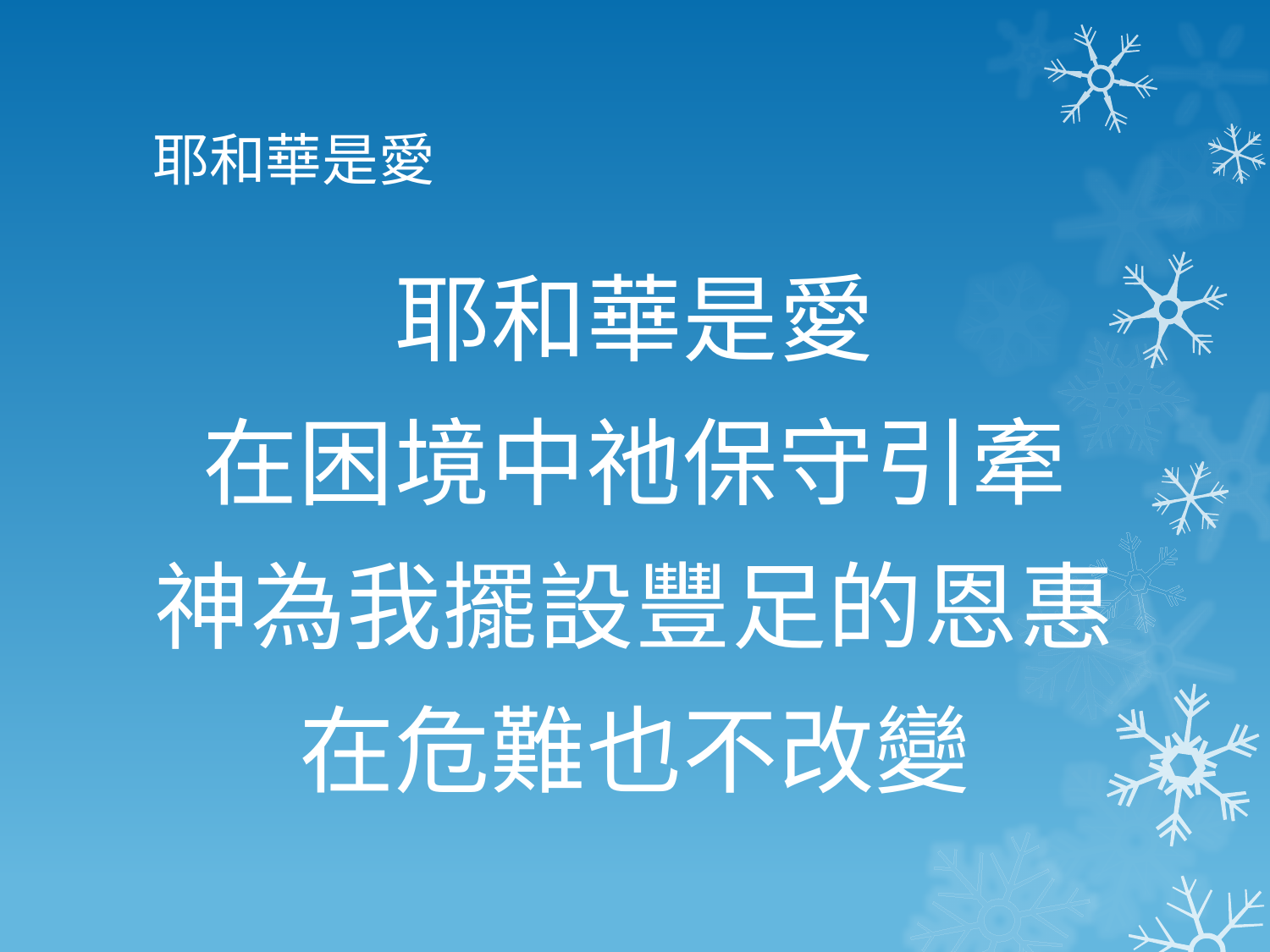

# 耶和華是愛
耶和華是愛
在困境中祂保守引牽
神為我擺設豐足的恩惠
在危難也不改變